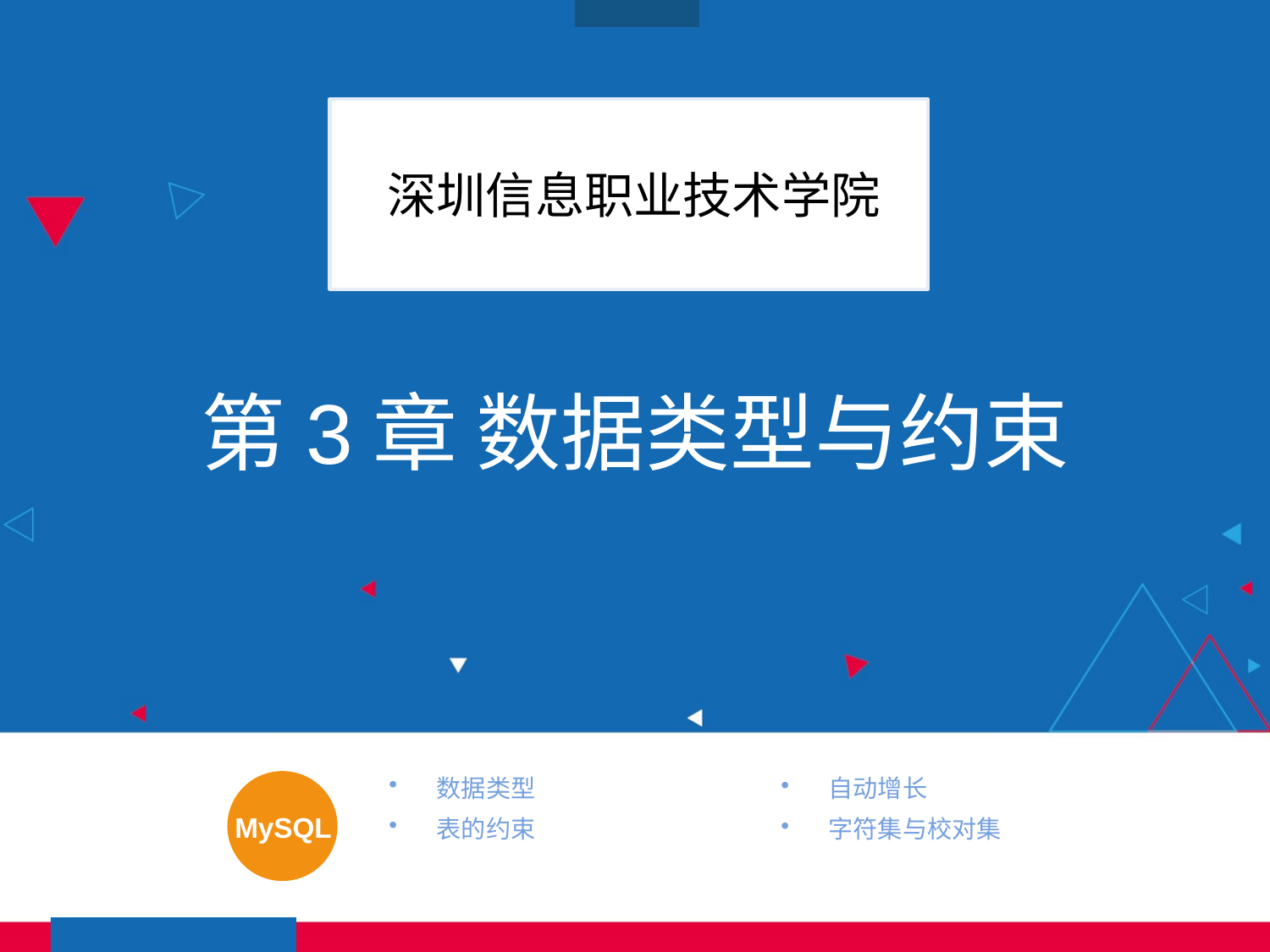

# 第3章 数据类型与约束
数据类型
表的约束
自动增长
字符集与校对集